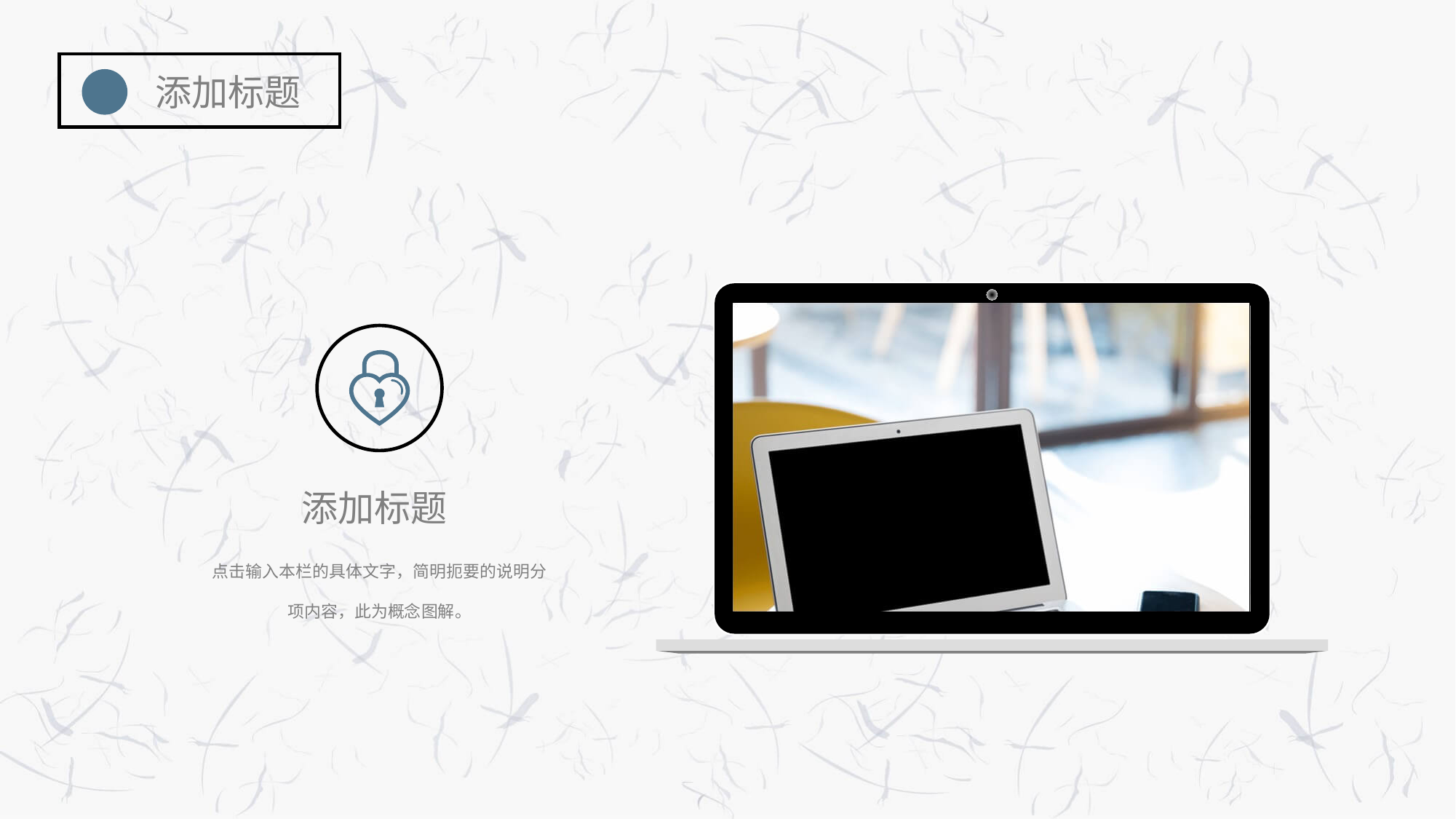

添加标题

添加标题
点击输入本栏的具体文字，简明扼要的说明分项内容，此为概念图解。